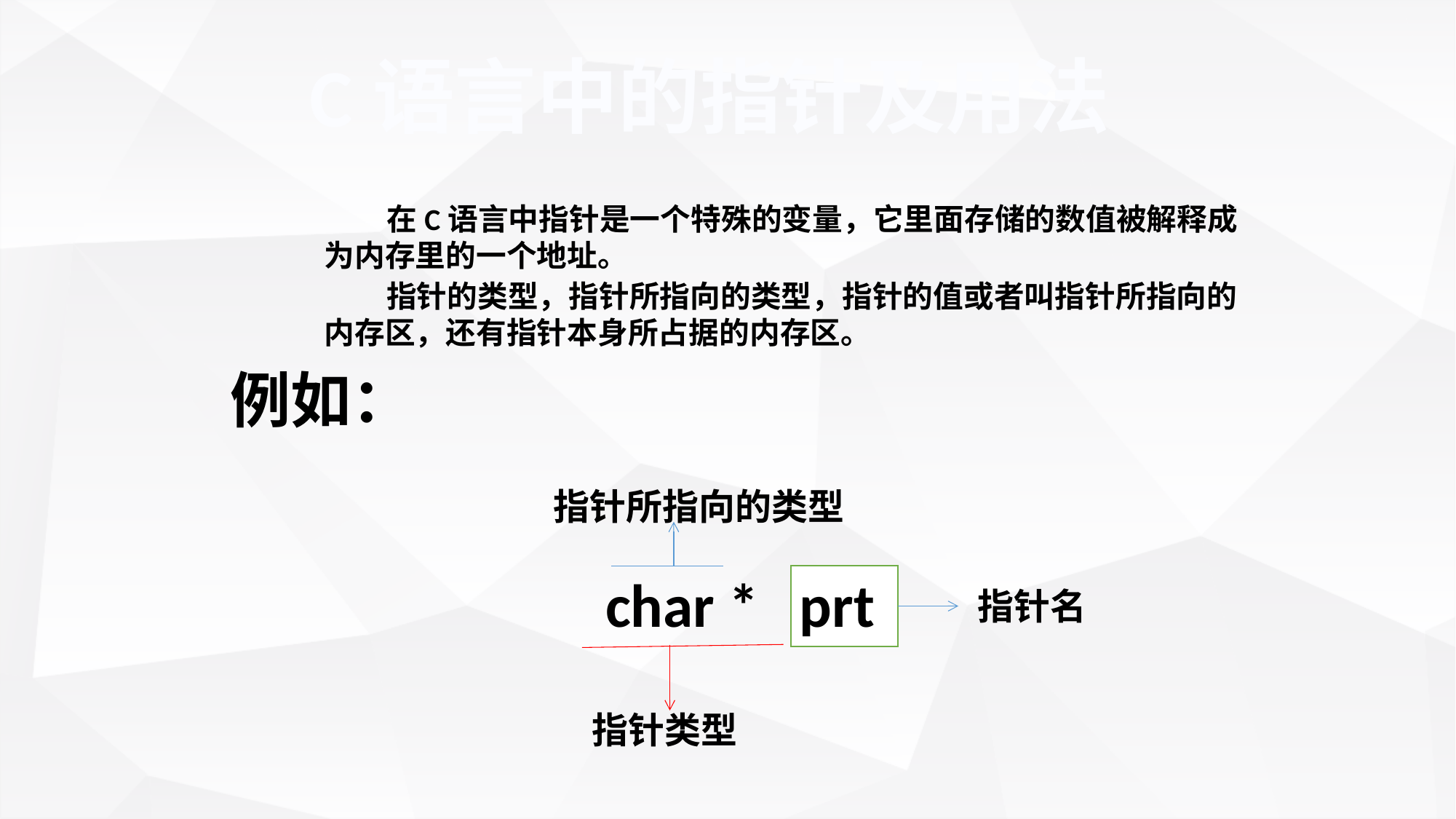

C语言中的指针及用法
        在C语言中指针是一个特殊的变量，它里面存储的数值被解释成为内存里的一个地址。
         指针的类型，指针所指向的类型，指针的值或者叫指针所指向的内存区，还有指针本身所占据的内存区。
例如：
指针所指向的类型

		char *   prt

指针名
指针类型